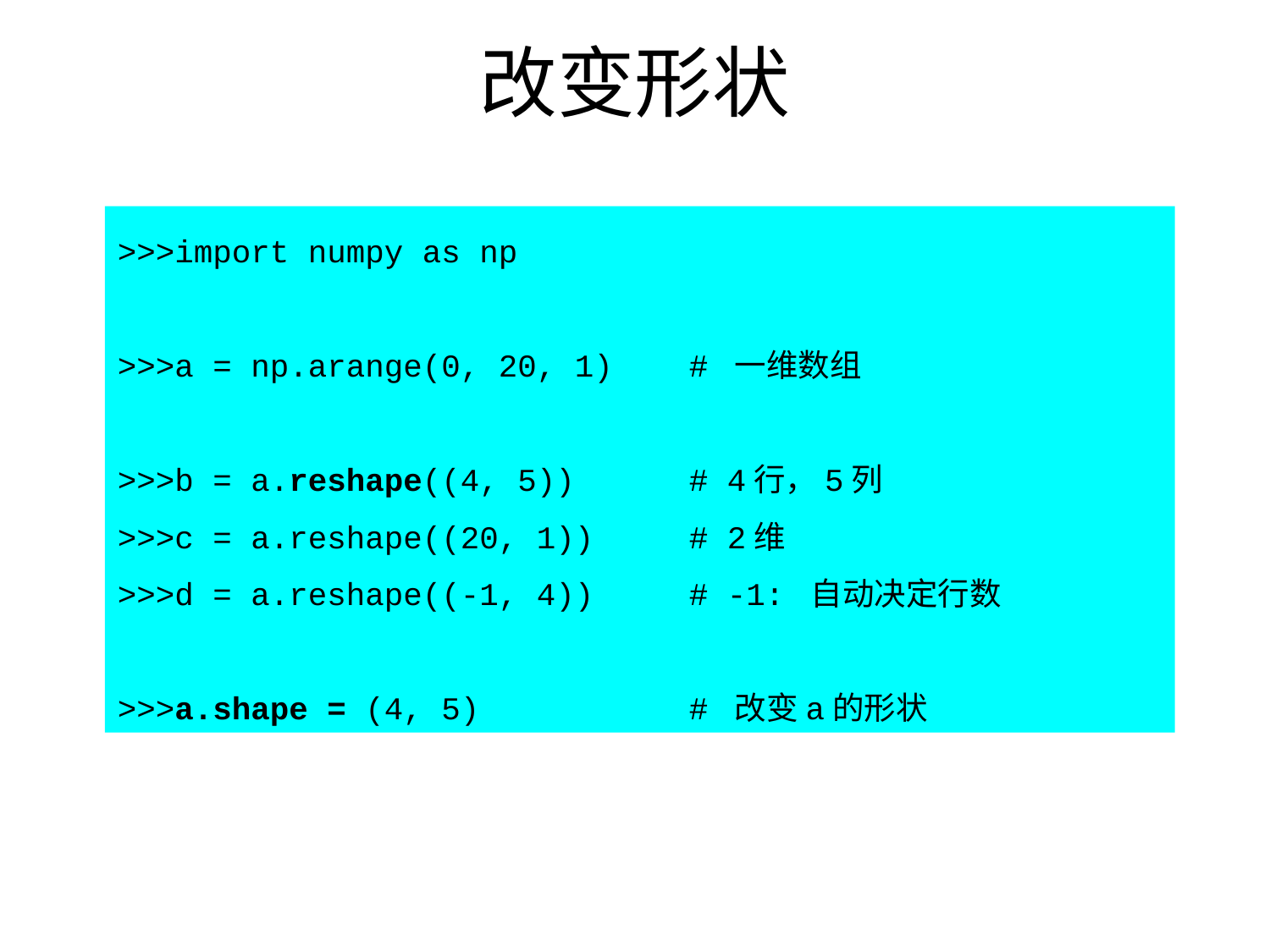

# 改变形状
>>>import numpy as np

>>>a = np.arange(0, 20, 1)    # 一维数组

>>>b = a.reshape((4, 5))      # 4行，5列
>>>c = a.reshape((20, 1))     # 2维
>>>d = a.reshape((-1, 4))     # -1: 自动决定行数

>>>a.shape = (4, 5)           # 改变a的形状